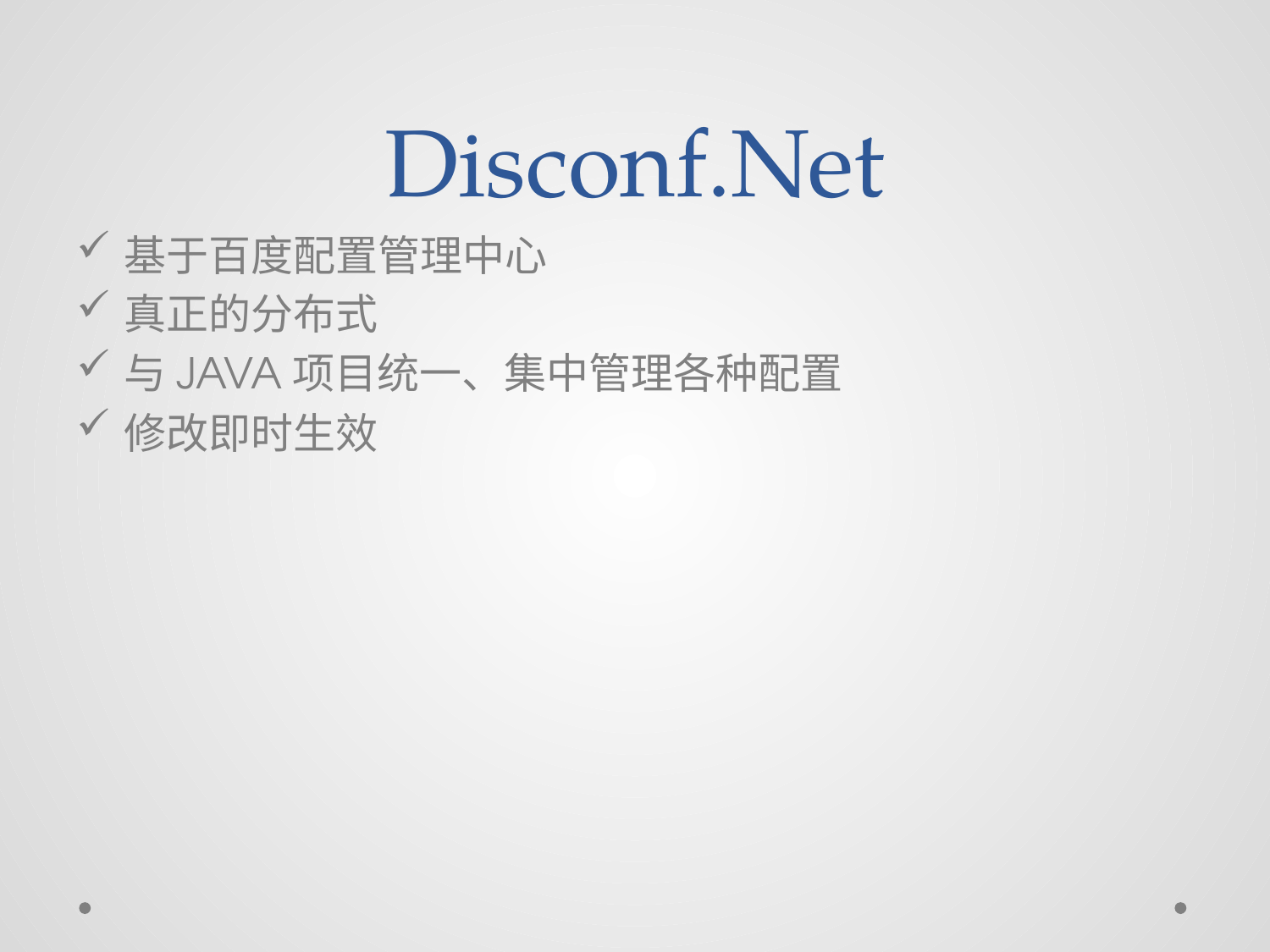

# Disconf.Net
基于百度配置管理中心
真正的分布式
与JAVA项目统一、集中管理各种配置
修改即时生效